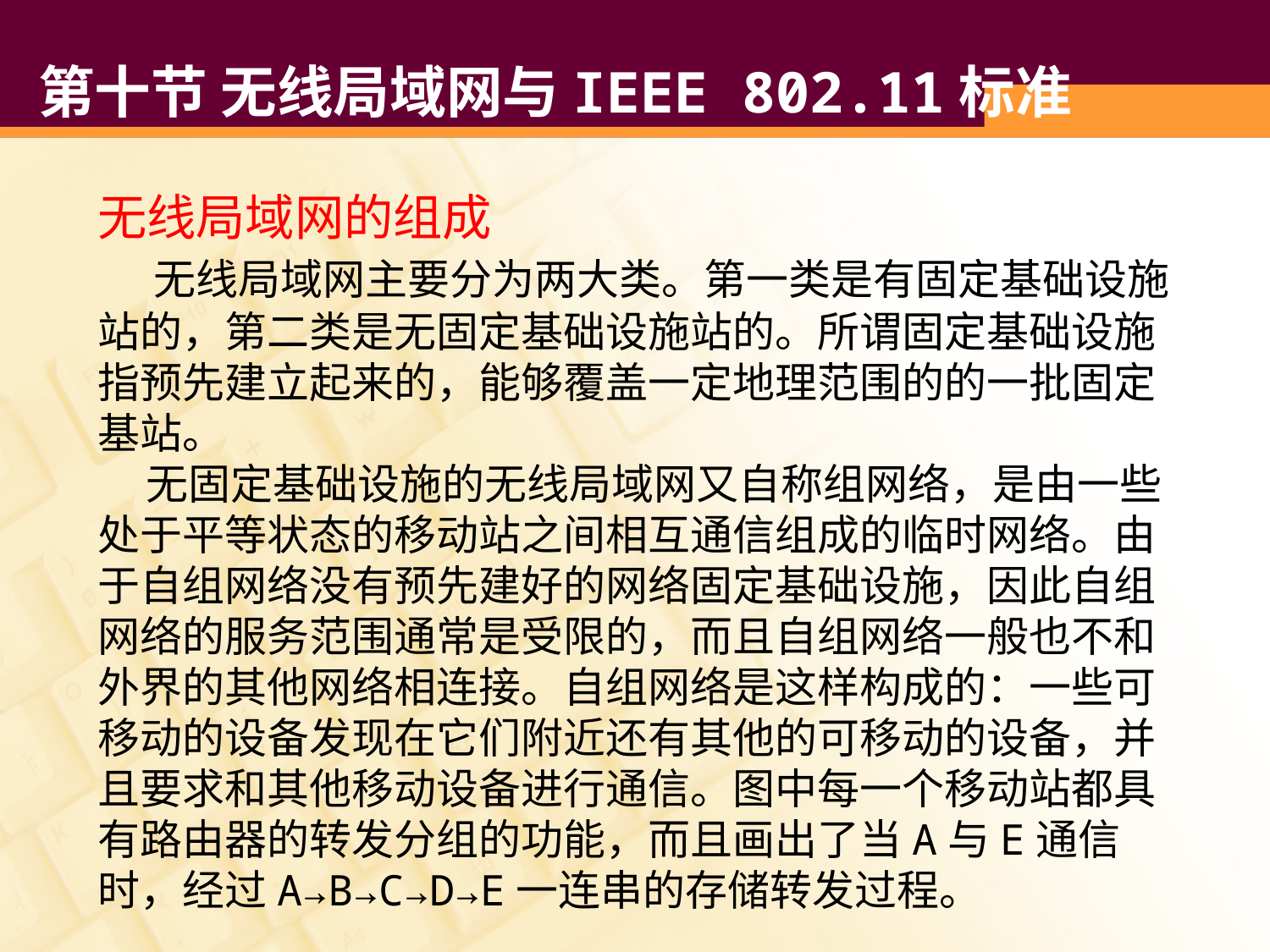

# 第十节 无线局域网与IEEE 802.11标准
无线局域网的组成
    无线局域网主要分为两大类。第一类是有固定基础设施站的，第二类是无固定基础设施站的。所谓固定基础设施指预先建立起来的，能够覆盖一定地理范围的的一批固定基站。
    无固定基础设施的无线局域网又自称组网络，是由一些处于平等状态的移动站之间相互通信组成的临时网络。由于自组网络没有预先建好的网络固定基础设施，因此自组网络的服务范围通常是受限的，而且自组网络一般也不和外界的其他网络相连接。自组网络是这样构成的：一些可移动的设备发现在它们附近还有其他的可移动的设备，并且要求和其他移动设备进行通信。图中每一个移动站都具有路由器的转发分组的功能，而且画出了当A与E通信时，经过A→B→C→D→E一连串的存储转发过程。